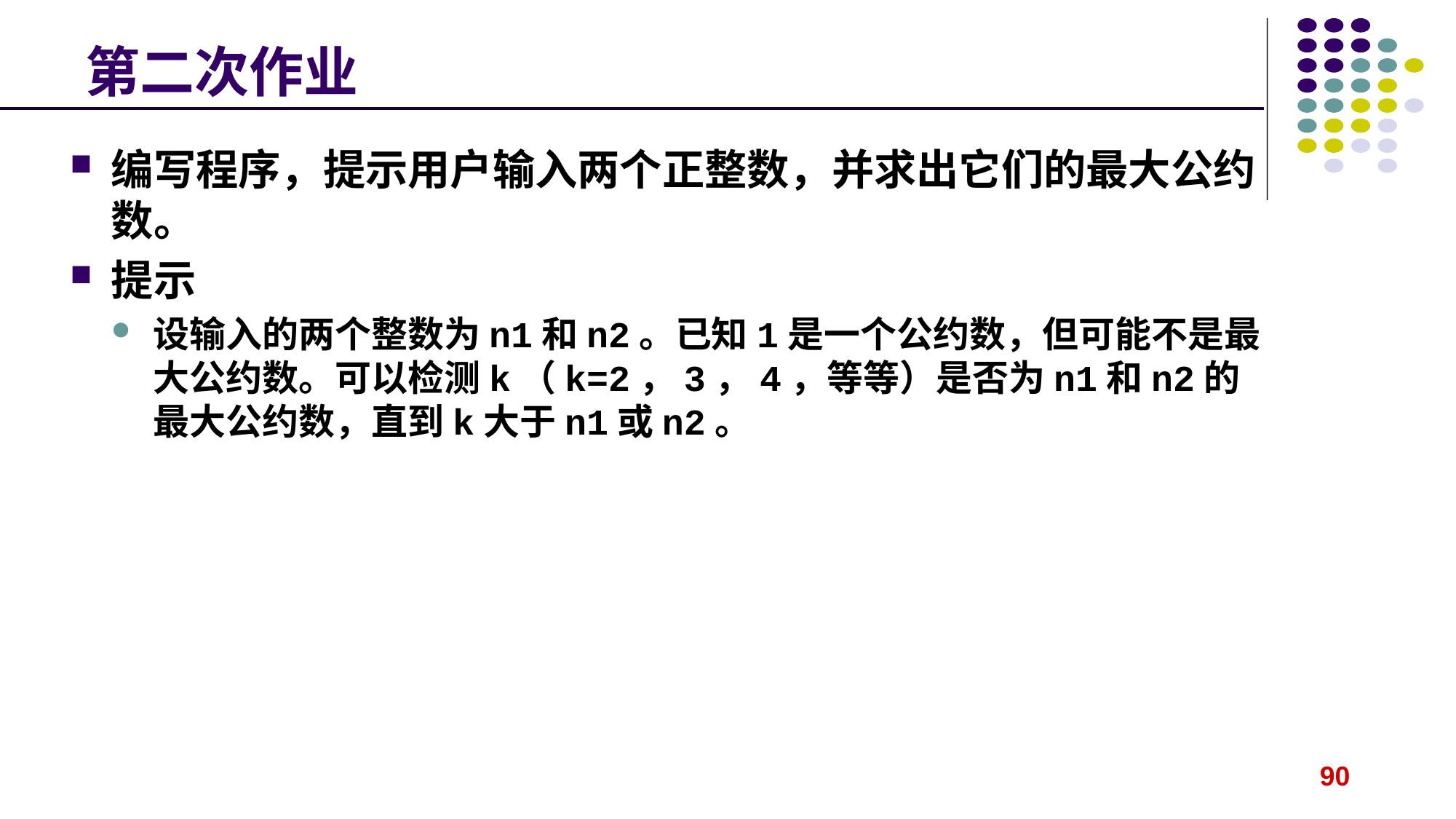

# 第二次作业
编写程序，提示用户输入两个正整数，并求出它们的最大公约数。
提示
设输入的两个整数为n1和n2。已知1是一个公约数，但可能不是最大公约数。可以检测k（k=2，3，4，等等）是否为n1和n2的最大公约数，直到k大于n1或n2。